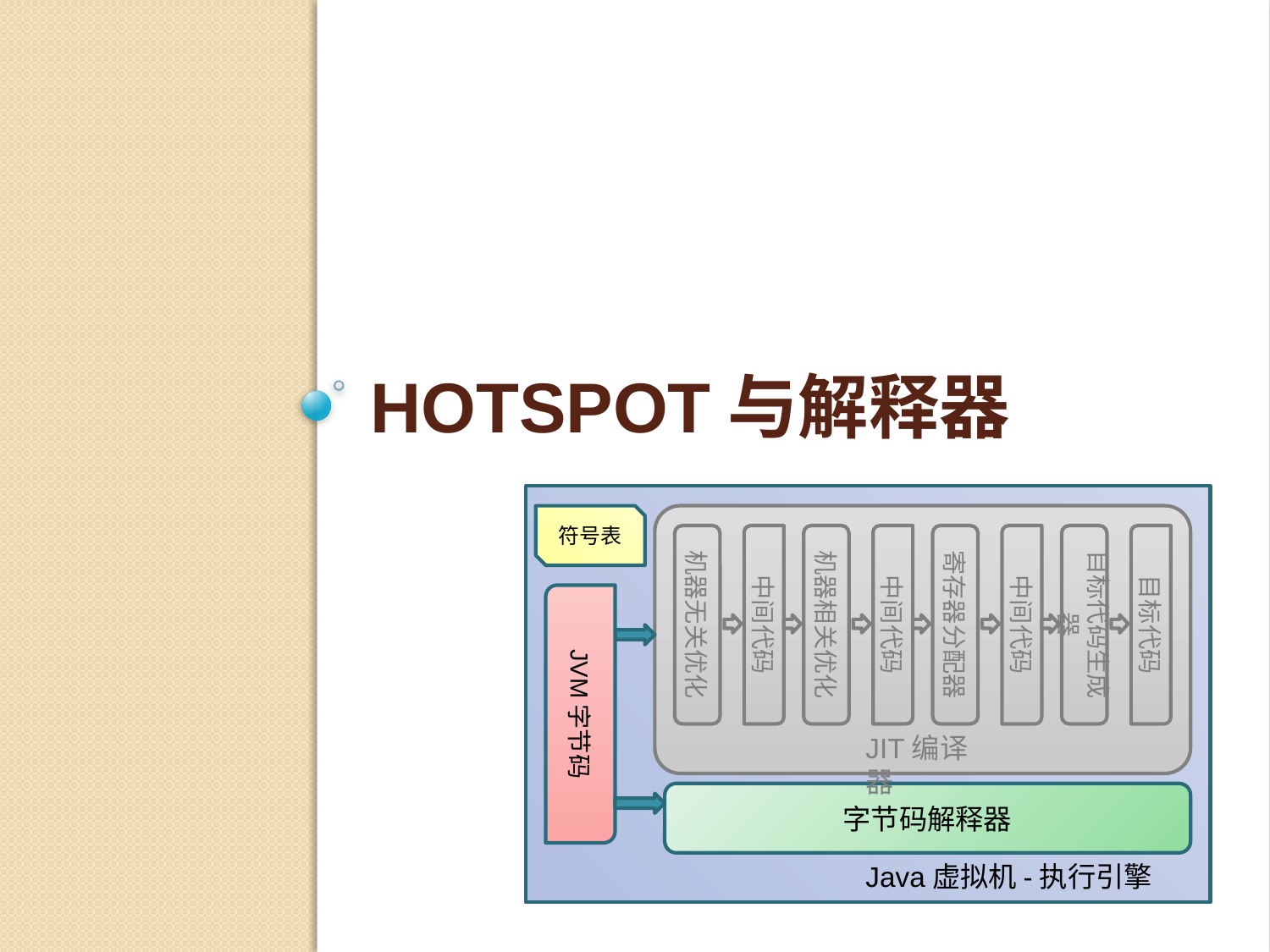

# HotSpot与解释器

符号表

机器无关优化
中间代码
机器相关优化
中间代码
寄存器分配器
中间代码
目标代码生成器
目标代码
JVM字节码

JIT编译器
字节码解释器

Java虚拟机-执行引擎